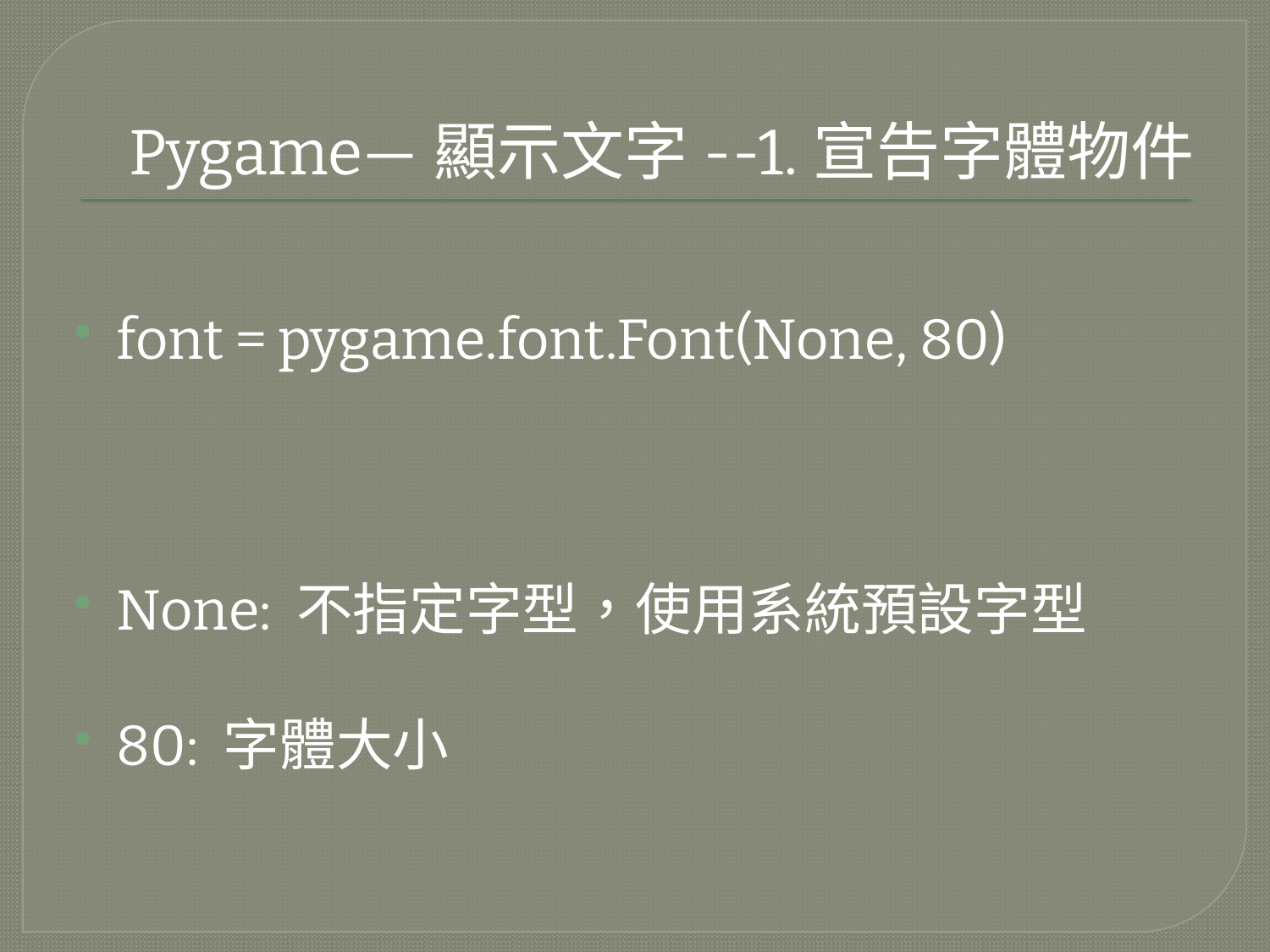

# Pygame—顯示文字--1.宣告字體物件
font = pygame.font.Font(None, 80)

None: 不指定字型，使用系統預設字型
80: 字體大小